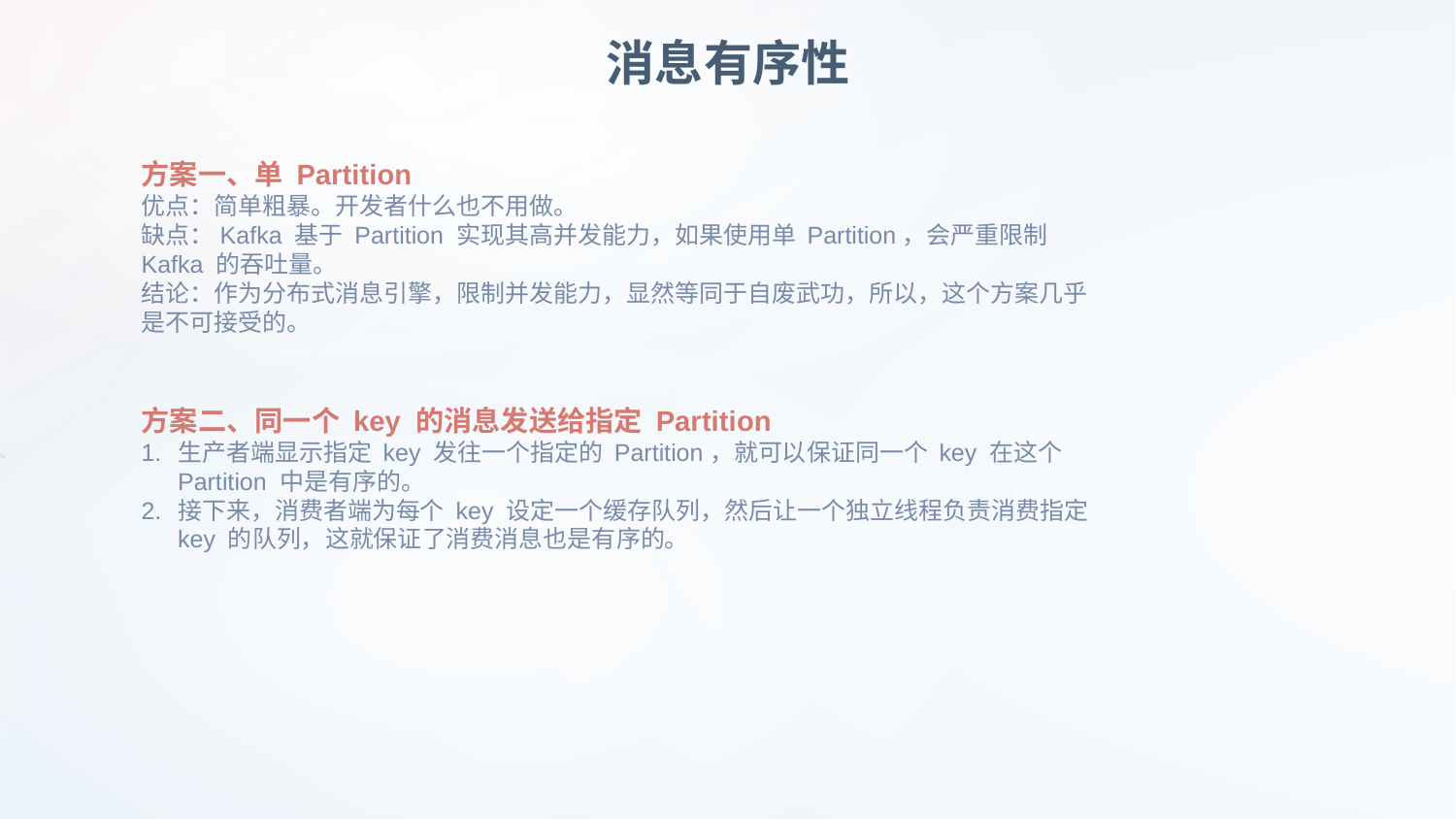

消息有序性
方案一、单 Partition
优点：简单粗暴。开发者什么也不用做。
缺点：Kafka 基于 Partition 实现其高并发能力，如果使用单 Partition，会严重限制 Kafka 的吞吐量。
结论：作为分布式消息引擎，限制并发能力，显然等同于自废武功，所以，这个方案几乎是不可接受的。
方案二、同一个 key 的消息发送给指定 Partition
生产者端显示指定 key 发往一个指定的 Partition，就可以保证同一个 key 在这个 Partition 中是有序的。
接下来，消费者端为每个 key 设定一个缓存队列，然后让一个独立线程负责消费指定 key 的队列，这就保证了消费消息也是有序的。